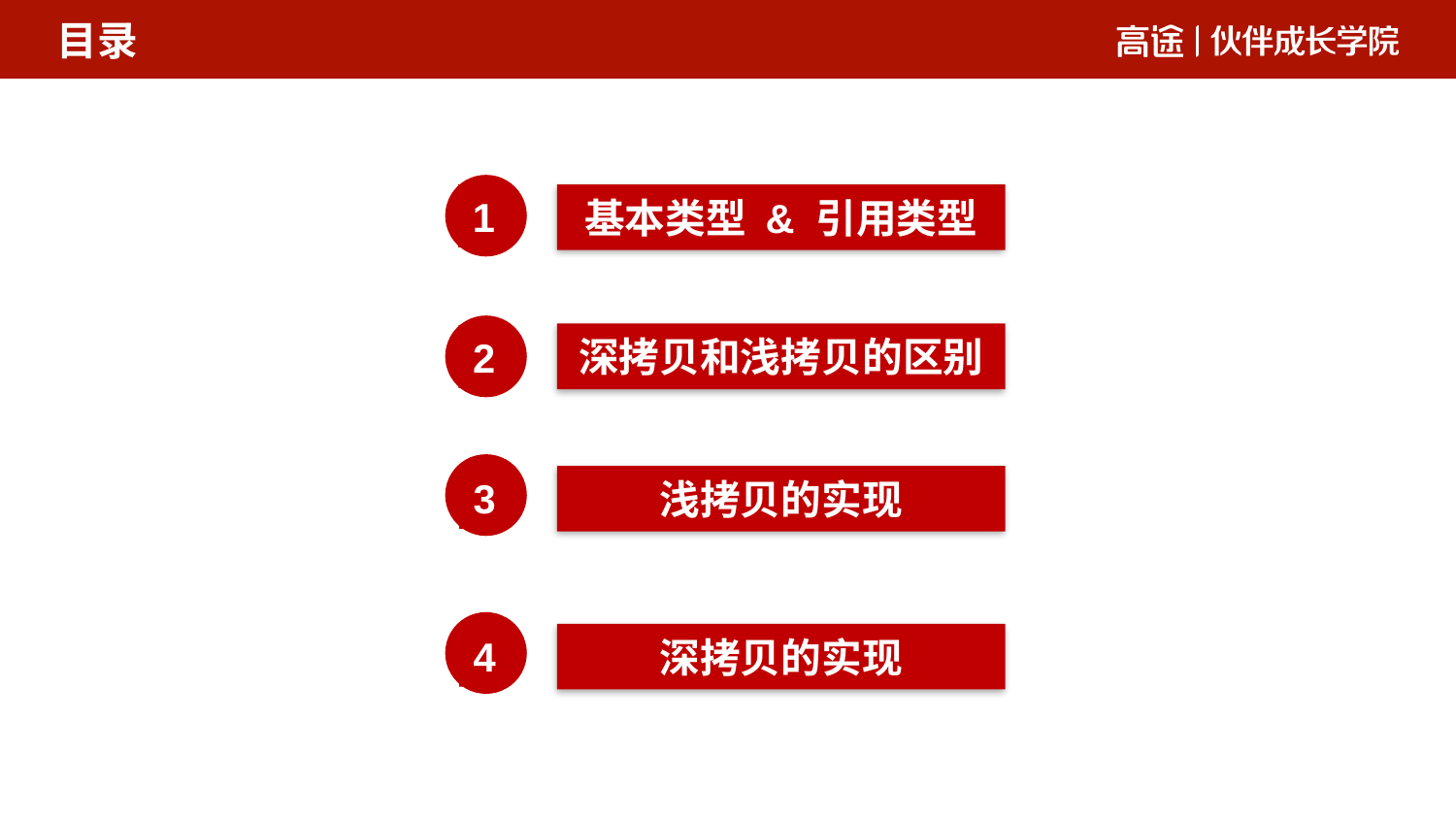

目录

1
基本类型 & 引用类型

深拷贝和浅拷贝的区别
2

3
浅拷贝的实现

4
深拷贝的实现